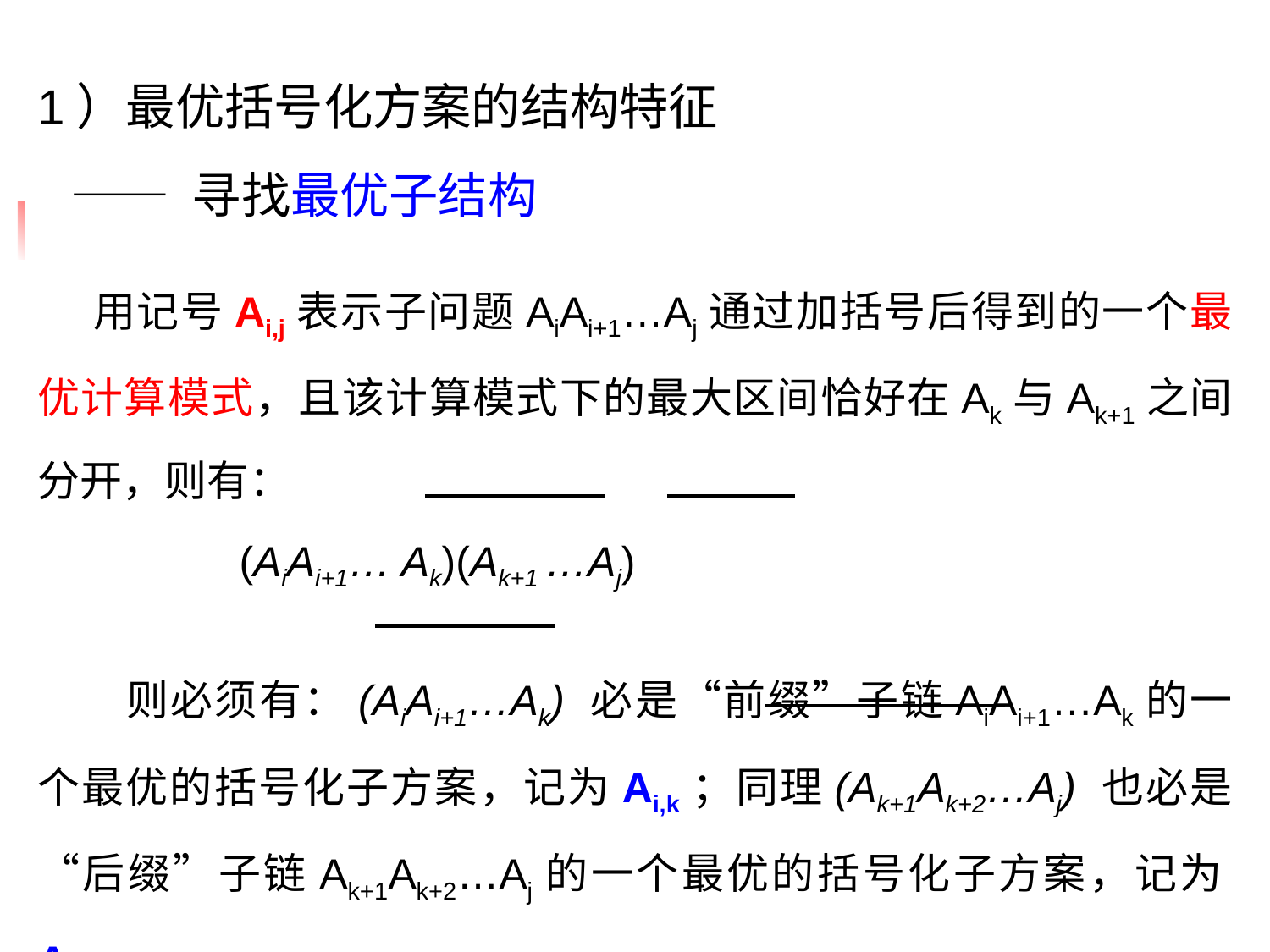

1）最优括号化方案的结构特征
   —— 寻找最优子结构
    用记号Ai,j表示子问题AiAi+1…Aj通过加括号后得到的一个最优计算模式，且该计算模式下的最大区间恰好在Ak与Ak+1之间分开，则有：
                 (AiAi+1… Ak)(Ak+1 …Aj)
则必须有：(AiAi+1…Ak) 必是“前缀”子链AiAi+1…Ak的一个最优的括号化子方案，记为Ai,k；同理(Ak+1Ak+2…Aj) 也必是“后缀”子链Ak+1Ak+2…Aj的一个最优的括号化子方案，记为Ak+1,j。